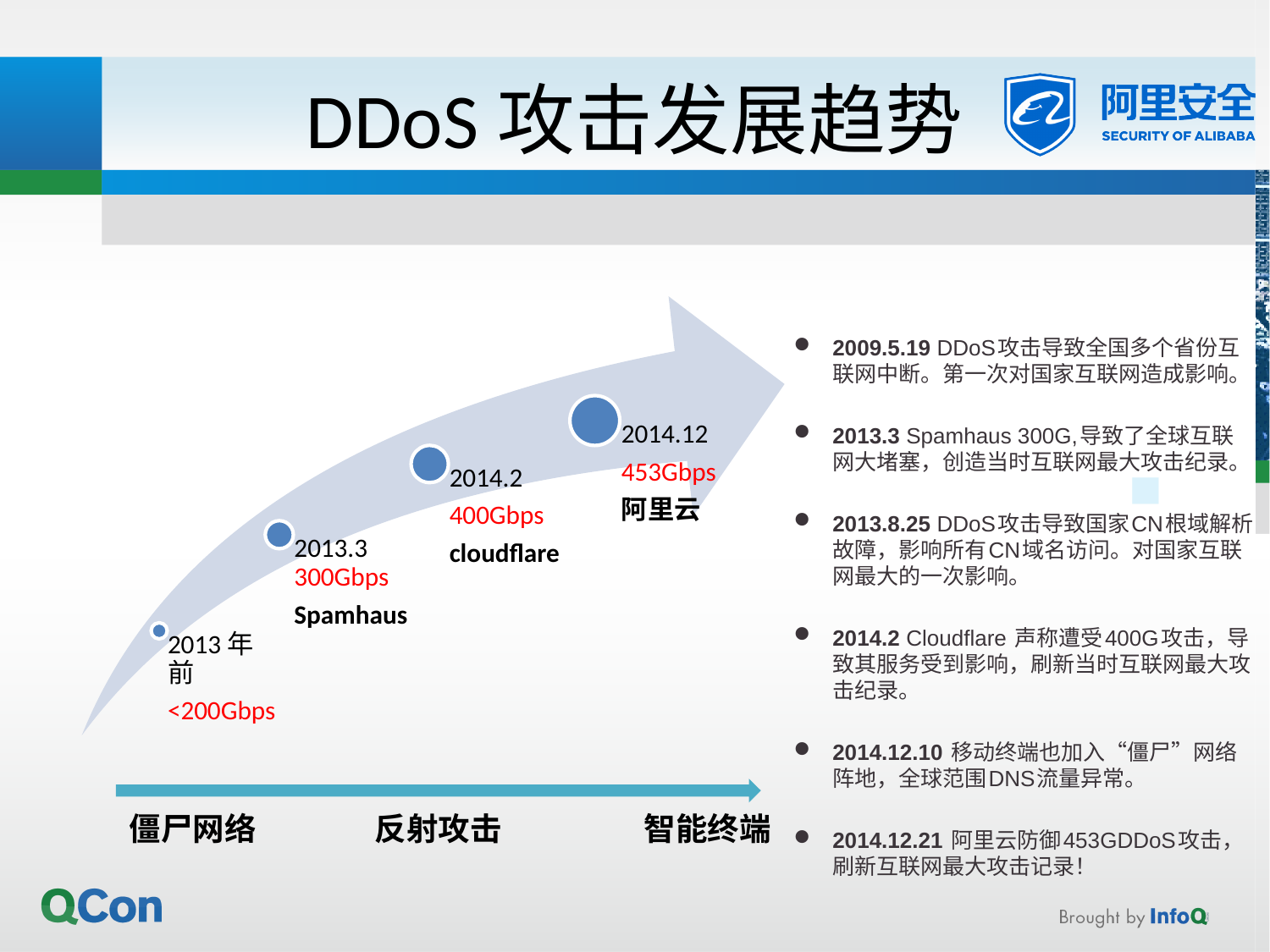

# DDoS攻击发展趋势
2013年前
<200Gbps
2013.3 300Gbps
Spamhaus
2014.2
400Gbps
cloudflare

2014.12
453Gbps
阿里云
2009.5.19 DDoS攻击导致全国多个省份互联网中断。第一次对国家互联网造成影响。

2013.3 Spamhaus 300G,导致了全球互联网大堵塞，创造当时互联网最大攻击纪录。

2013.8.25 DDoS攻击导致国家CN根域解析故障，影响所有CN域名访问。对国家互联网最大的一次影响。

2014.2 Cloudflare 声称遭受400G攻击，导致其服务受到影响，刷新当时互联网最大攻击纪录。

2014.12.10 移动终端也加入“僵尸”网络阵地，全球范围DNS流量异常。

2014.12.21 阿里云防御453GDDoS攻击，刷新互联网最大攻击记录！

僵尸网络
智能终端
反射攻击